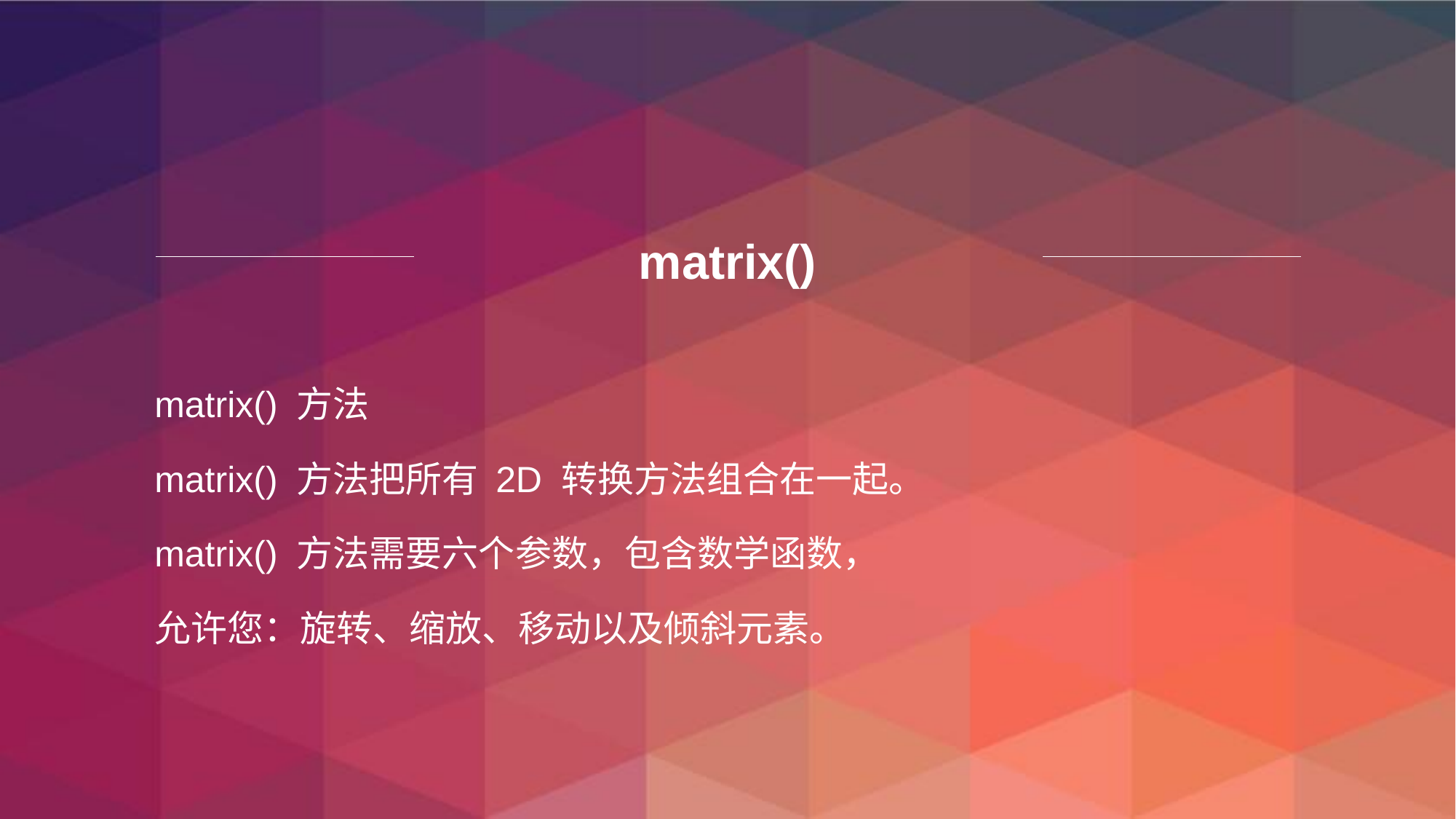

# matrix()
matrix() 方法
matrix() 方法把所有 2D 转换方法组合在一起。
matrix() 方法需要六个参数，包含数学函数，
允许您：旋转、缩放、移动以及倾斜元素。